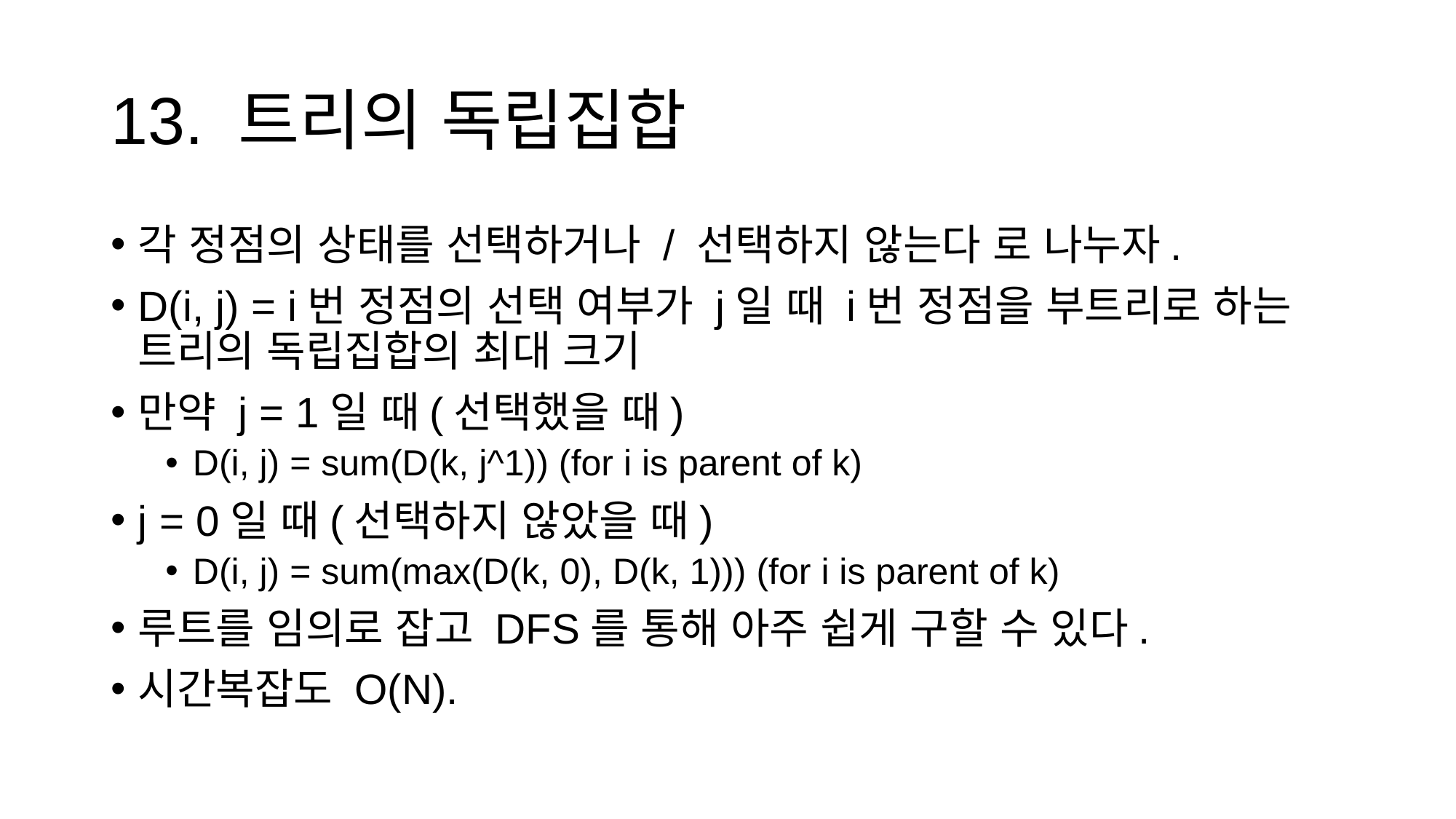

# 13. 트리의 독립집합
각 정점의 상태를 선택하거나 / 선택하지 않는다 로 나누자.
D(i, j) = i번 정점의 선택 여부가 j일 때 i번 정점을 부트리로 하는 트리의 독립집합의 최대 크기
만약 j = 1일 때(선택했을 때)
D(i, j) = sum(D(k, j^1)) (for i is parent of k)
j = 0일 때(선택하지 않았을 때)
D(i, j) = sum(max(D(k, 0), D(k, 1))) (for i is parent of k)
루트를 임의로 잡고 DFS를 통해 아주 쉽게 구할 수 있다.
시간복잡도 O(N).